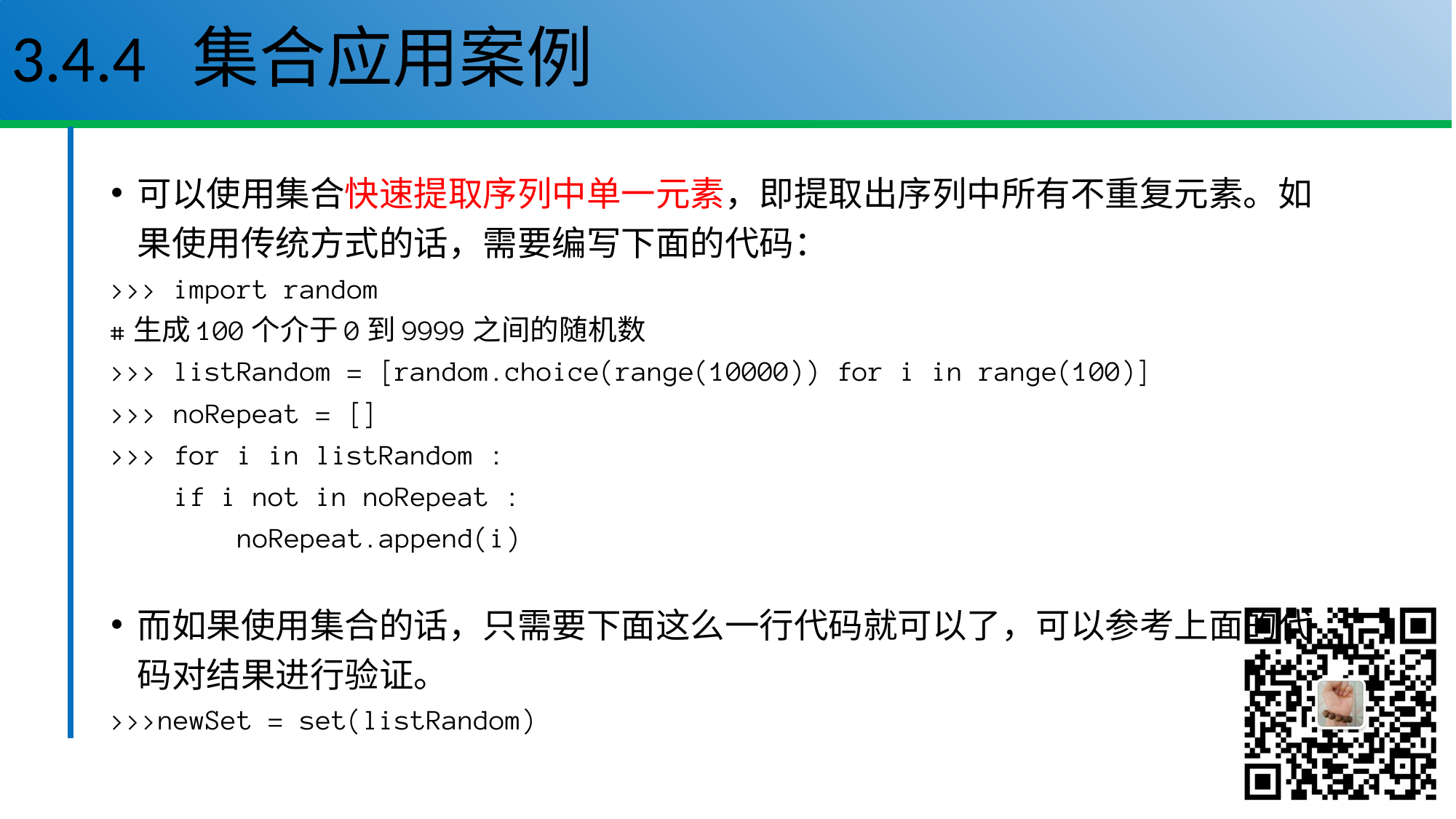

# 3.4.4  集合应用案例
可以使用集合快速提取序列中单一元素，即提取出序列中所有不重复元素。如果使用传统方式的话，需要编写下面的代码：
>>> import random
#生成100个介于0到9999之间的随机数
>>> listRandom = [random.choice(range(10000)) for i in range(100)]
>>> noRepeat = []
>>> for i in listRandom :
    if i not in noRepeat :
        noRepeat.append(i)

而如果使用集合的话，只需要下面这么一行代码就可以了，可以参考上面的代码对结果进行验证。
>>>newSet = set(listRandom)
73